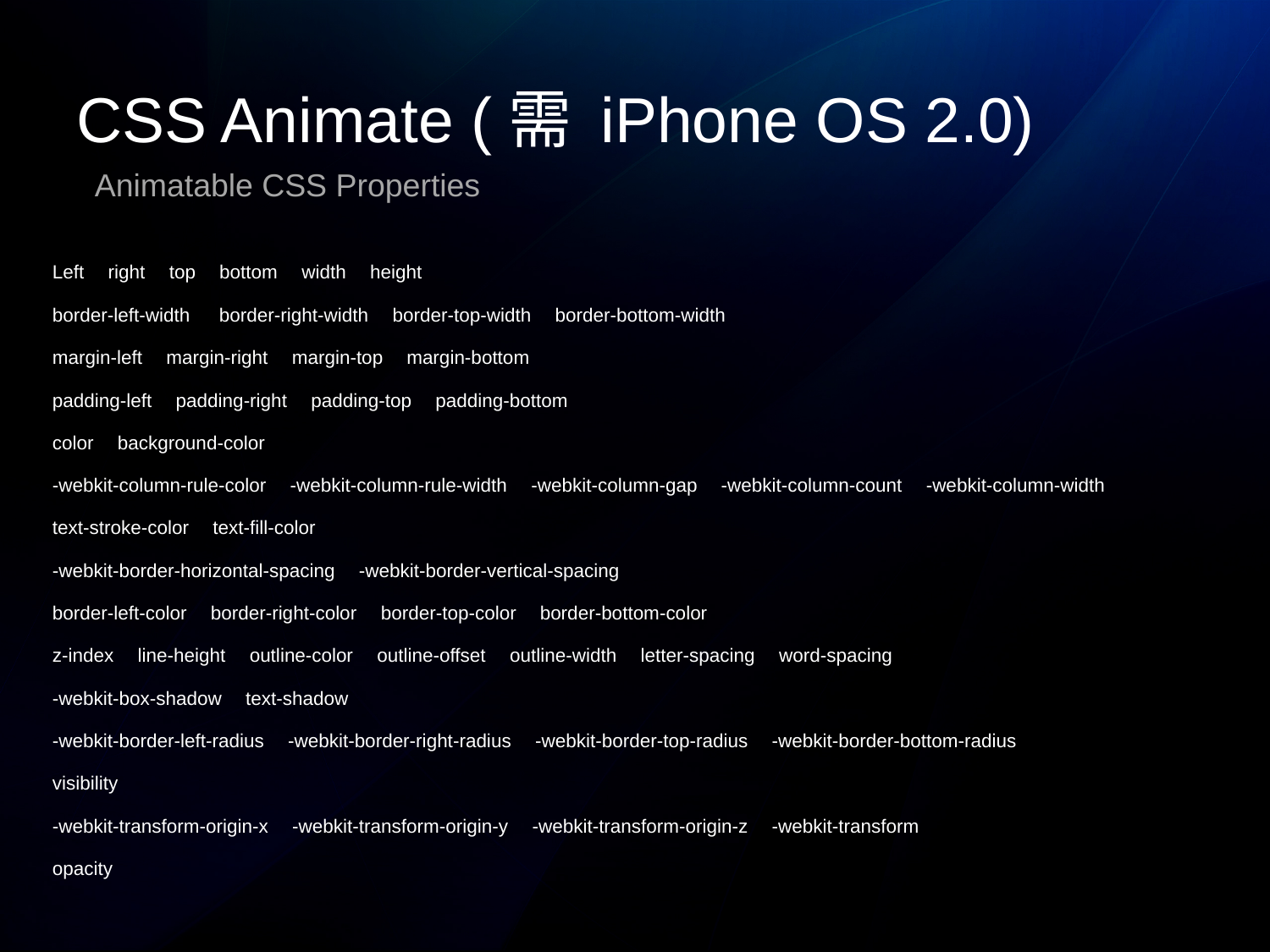

# CSS Animate (需 iPhone OS 2.0)
Animatable CSS Properties
Left　right　top　bottom　width　height
border-left-width 　border-right-width　border-top-width　border-bottom-width
margin-left　margin-right　margin-top　margin-bottom
padding-left　padding-right　padding-top　padding-bottom
color　background-color
-webkit-column-rule-color　-webkit-column-rule-width　-webkit-column-gap　-webkit-column-count　-webkit-column-width
text-stroke-color　text-fill-color
-webkit-border-horizontal-spacing　-webkit-border-vertical-spacing
border-left-color　border-right-color　border-top-color　border-bottom-color
z-index　line-height　outline-color　outline-offset　outline-width　letter-spacing　word-spacing
-webkit-box-shadow　text-shadow
-webkit-border-left-radius　-webkit-border-right-radius　-webkit-border-top-radius　-webkit-border-bottom-radius
visibility
-webkit-transform-origin-x　-webkit-transform-origin-y　-webkit-transform-origin-z　-webkit-transform
opacity